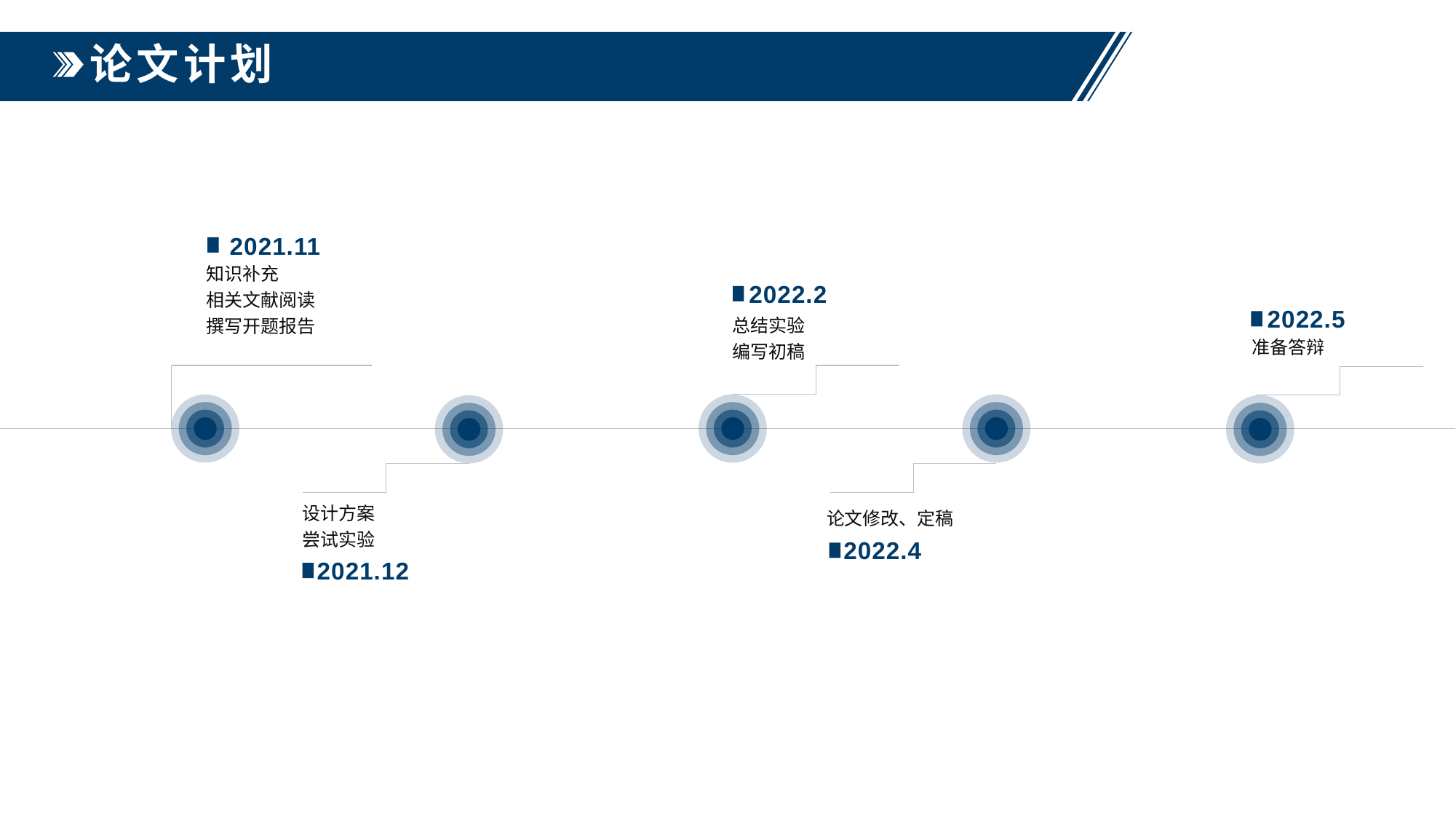

论文计划

2021.11

知识补充
相关文献阅读
撰写开题报告
2022.2

2022.5
总结实验
编写初稿

准备答辩

设计方案
尝试实验
论文修改、定稿
2022.4

2021.12